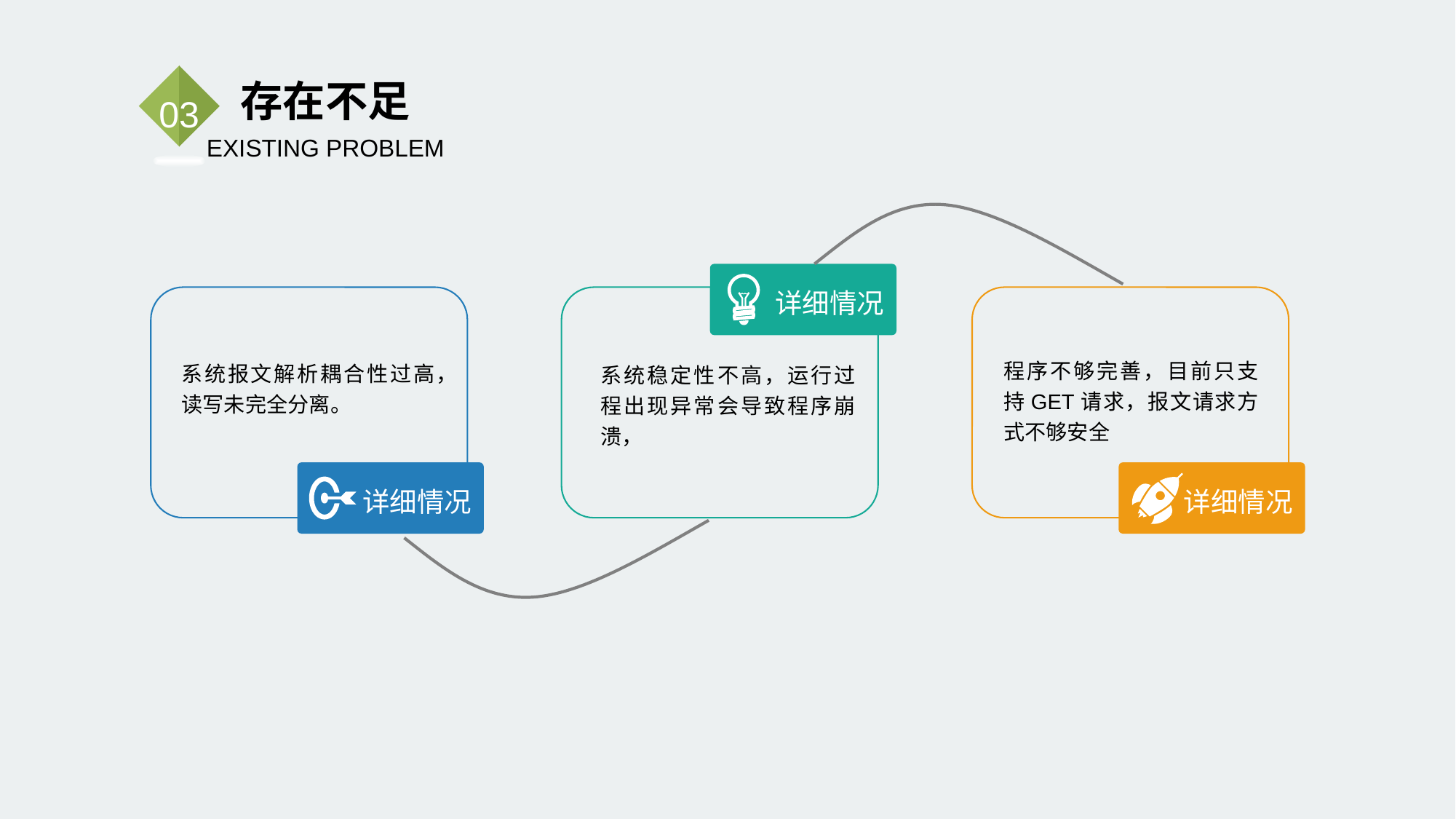

存在不足
03

EXISTING PROBLEM

详细情况

系统稳定性不高，运行过程出现异常会导致程序崩溃，

系统报文解析耦合性过高，读写未完全分离。
详细情况

程序不够完善，目前只支持GET请求，报文请求方式不够安全
详细情况